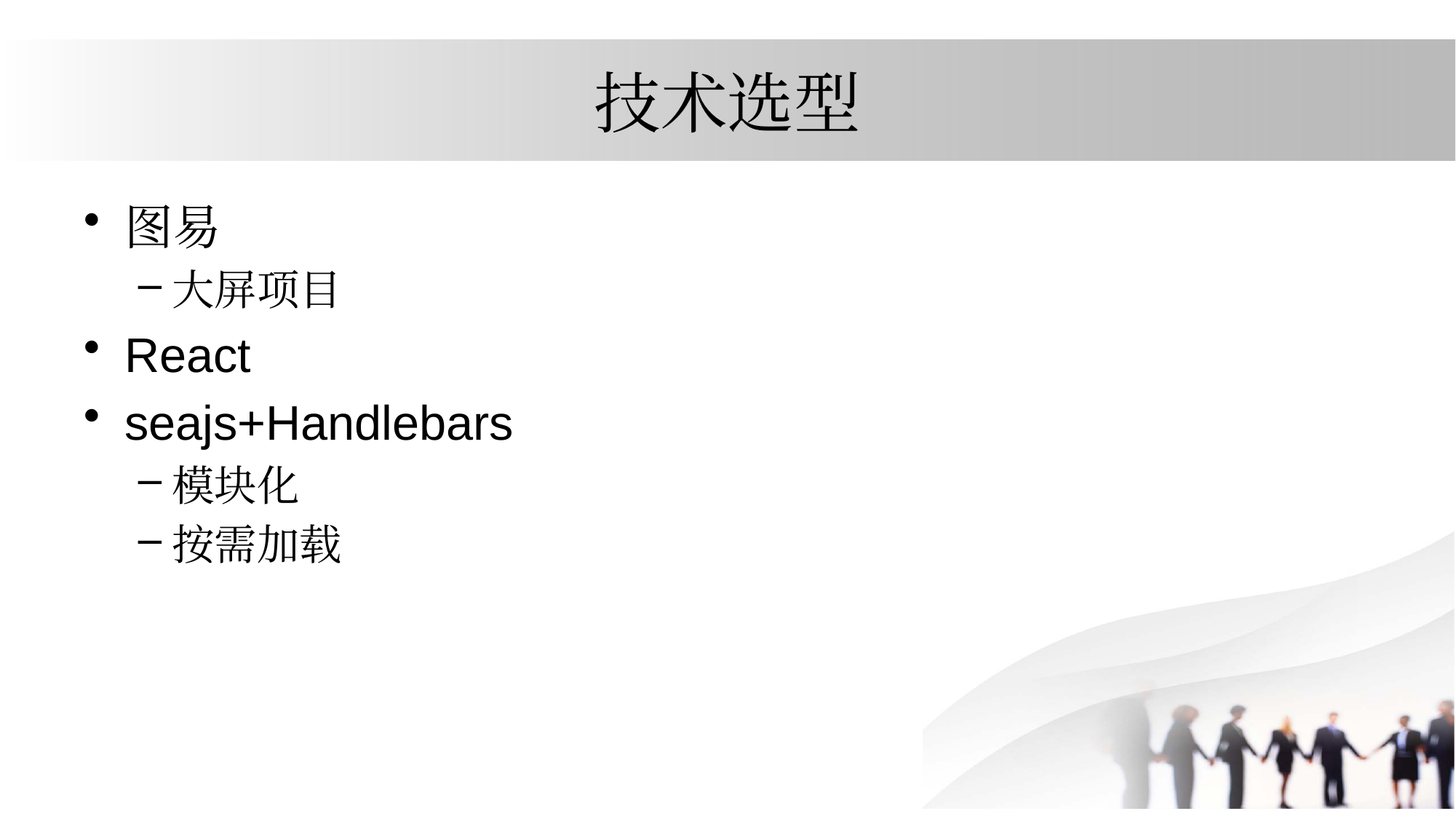

# 技术选型
图易
大屏项目
React
seajs+Handlebars
模块化
按需加载